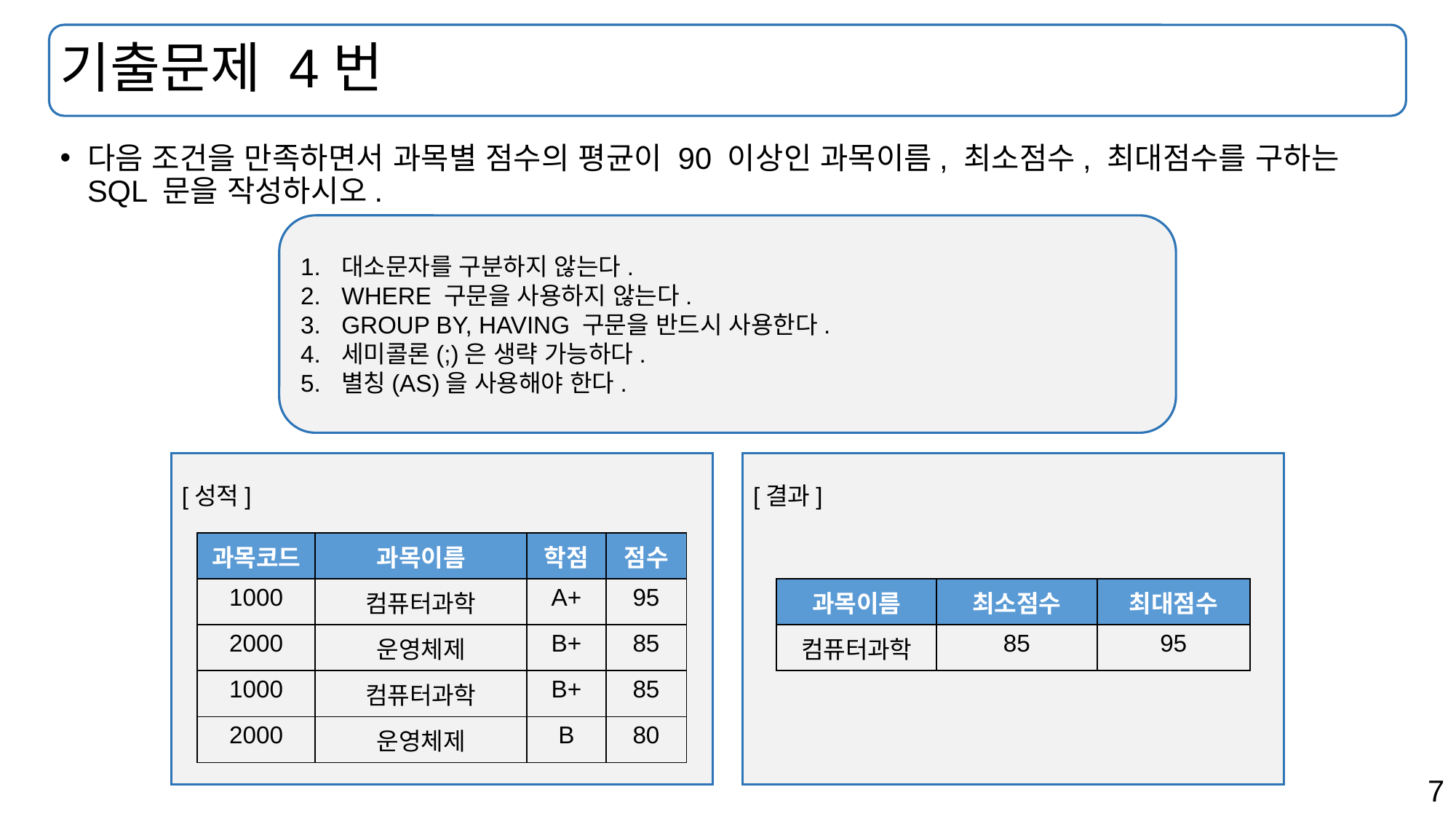

# 기출문제 4번
다음 조건을 만족하면서 과목별 점수의 평균이 90 이상인 과목이름, 최소점수, 최대점수를 구하는 SQL 문을 작성하시오.
대소문자를 구분하지 않는다.
WHERE 구문을 사용하지 않는다.
GROUP BY, HAVING 구문을 반드시 사용한다.
세미콜론(;)은 생략 가능하다.
별칭(AS)을 사용해야 한다.
[성적]

[결과]

| 과목코드 | 과목이름 | 학점 | 점수 |
| --- | --- | --- | --- |
| 1000 | 컴퓨터과학 | A+ | 95 |
| 2000 | 운영체제 | B+ | 85 |
| 1000 | 컴퓨터과학 | B+ | 85 |
| 2000 | 운영체제 | B | 80 |
| 과목이름 | 최소점수 | 최대점수 |
| --- | --- | --- |
| 컴퓨터과학 | 85 | 95 |